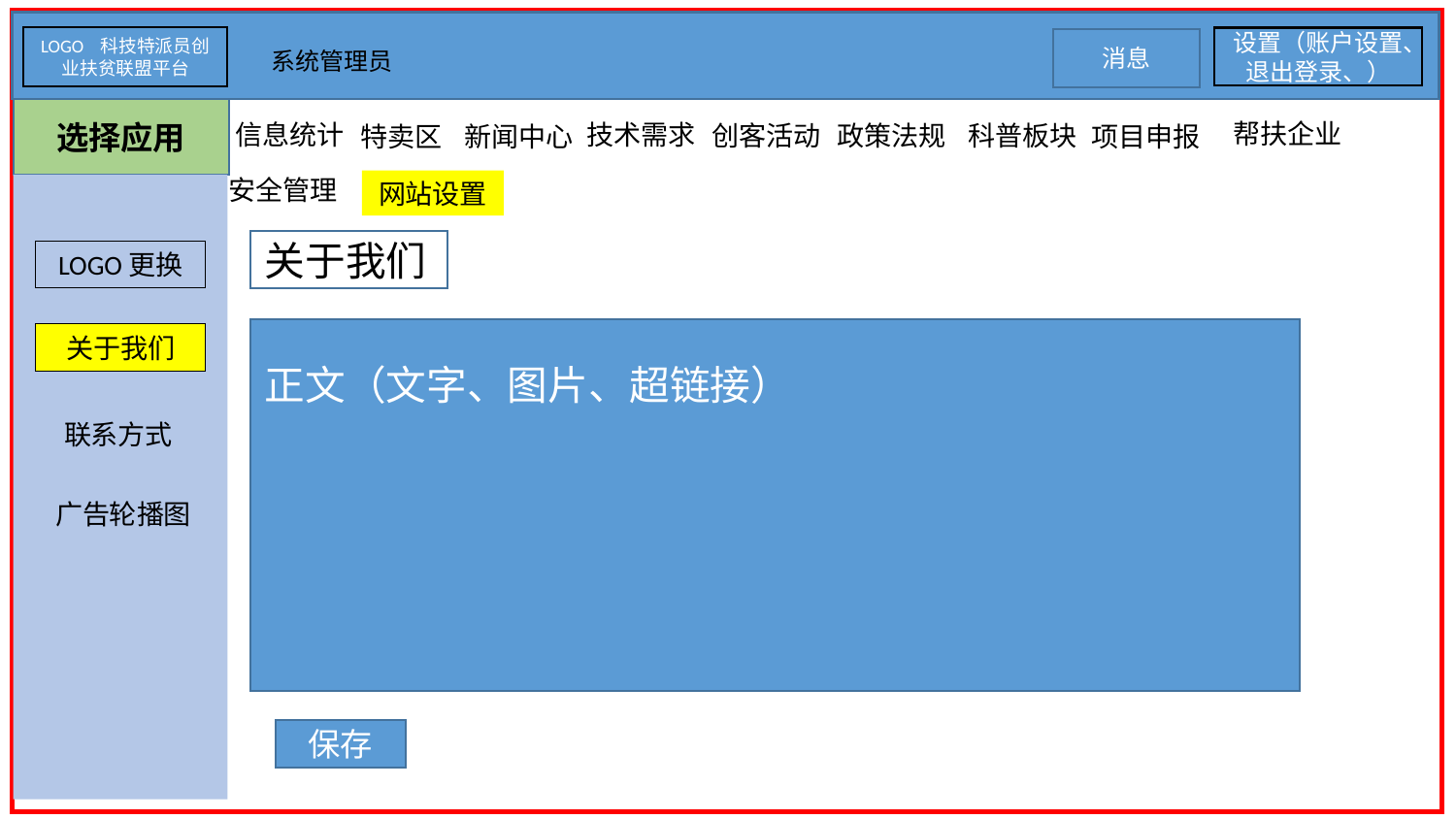

LOGO   科技特派员创业扶贫联盟平台
设置（账户设置、退出登录、）
消息
系统管理员
选择应用
帮扶企业
信息统计
技术需求
创客活动
科普板块
政策法规
特卖区
项目申报
新闻中心
安全管理
网站设置

关于我们
LOGO更换
正文（文字、图片、超链接）

关于我们
联系方式
广告轮播图
保存